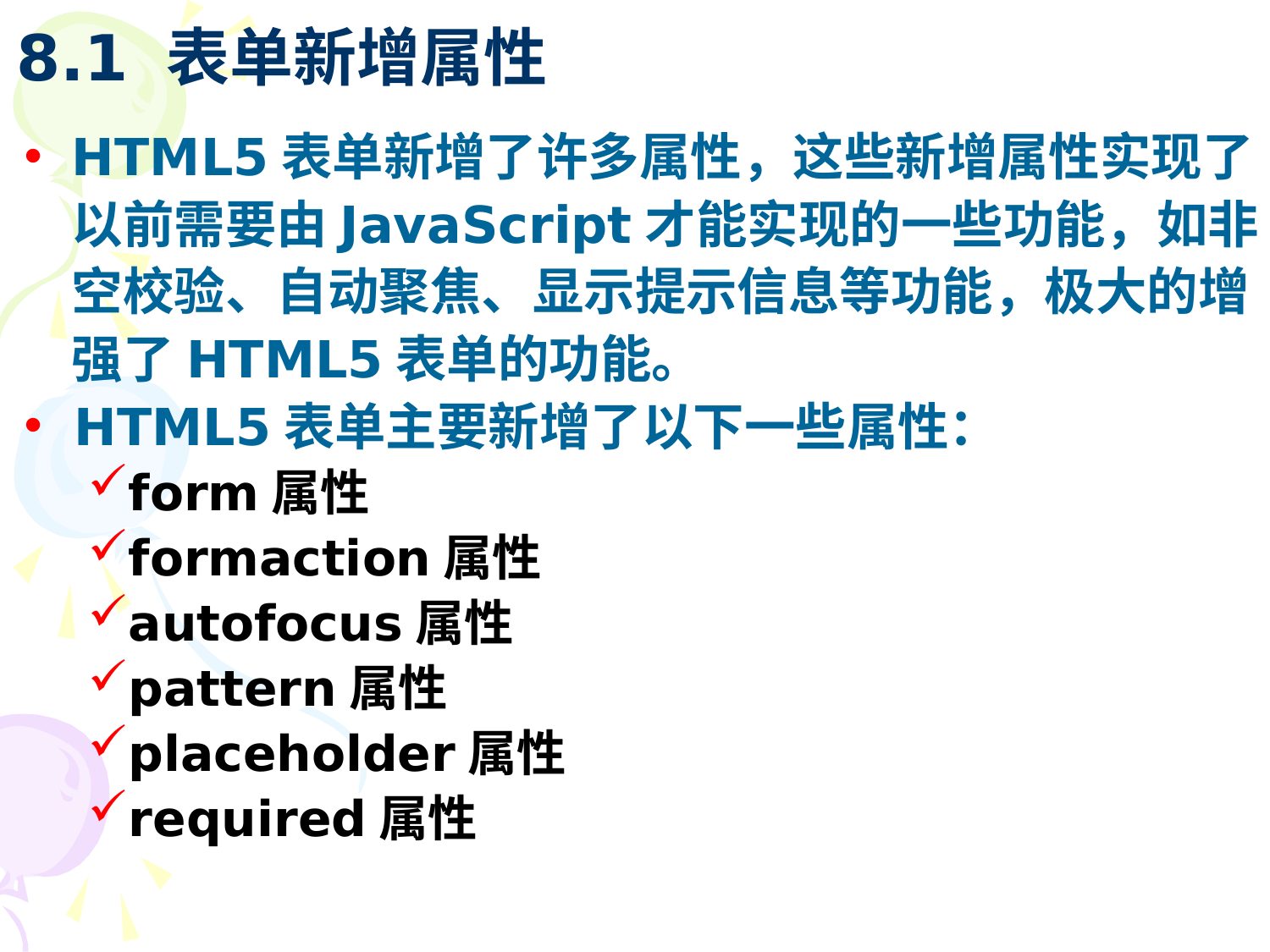

# 8.1 表单新增属性
HTML5表单新增了许多属性，这些新增属性实现了以前需要由JavaScript才能实现的一些功能，如非空校验、自动聚焦、显示提示信息等功能，极大的增强了HTML5表单的功能。
HTML5表单主要新增了以下一些属性：
form属性
formaction属性
autofocus属性
pattern属性
placeholder属性
required属性